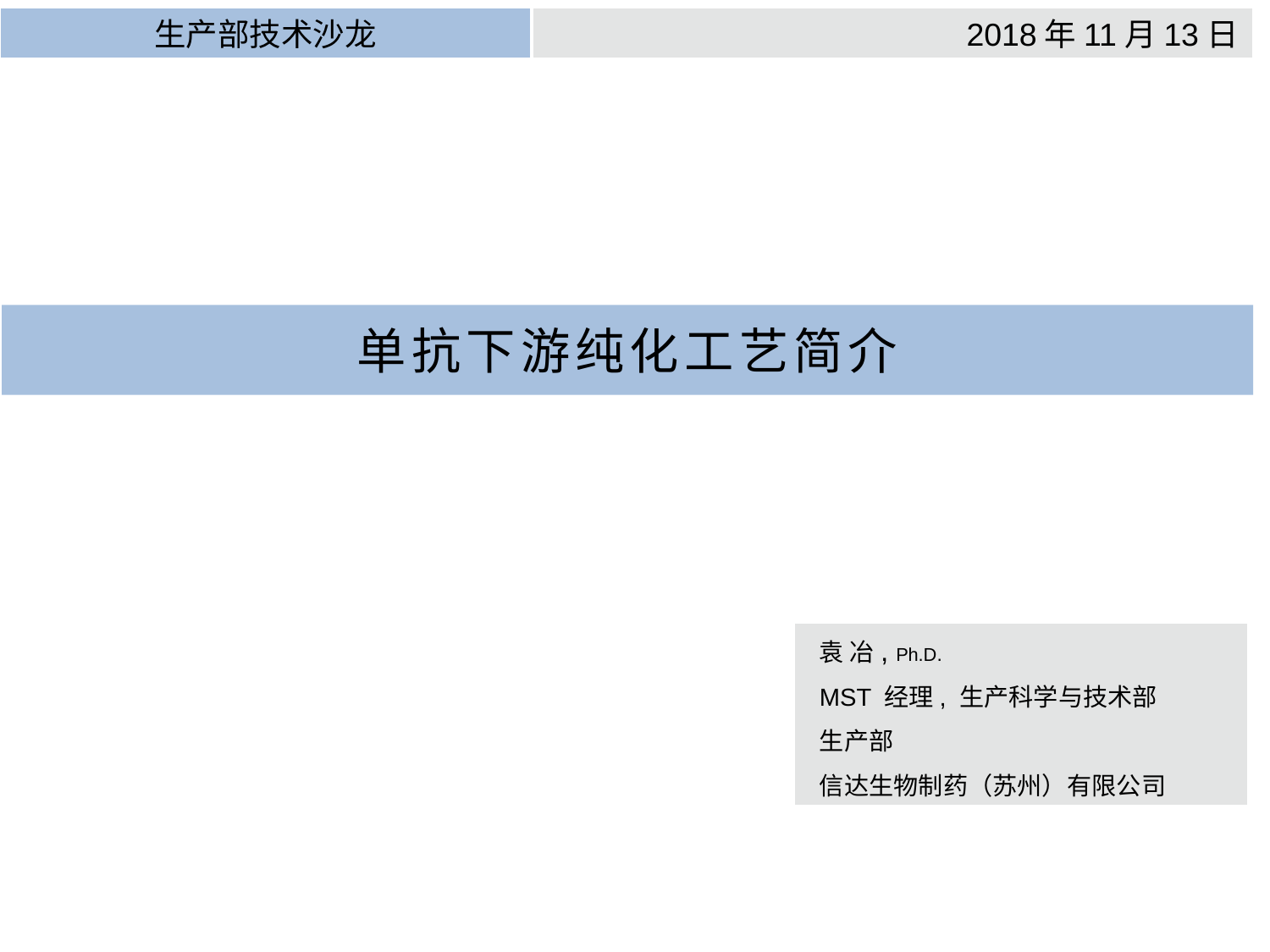

生产部技术沙龙
2018年11月13日
单抗下游纯化工艺简介
袁 冶, Ph.D.
MST 经理, 生产科学与技术部
生产部
信达生物制药（苏州）有限公司